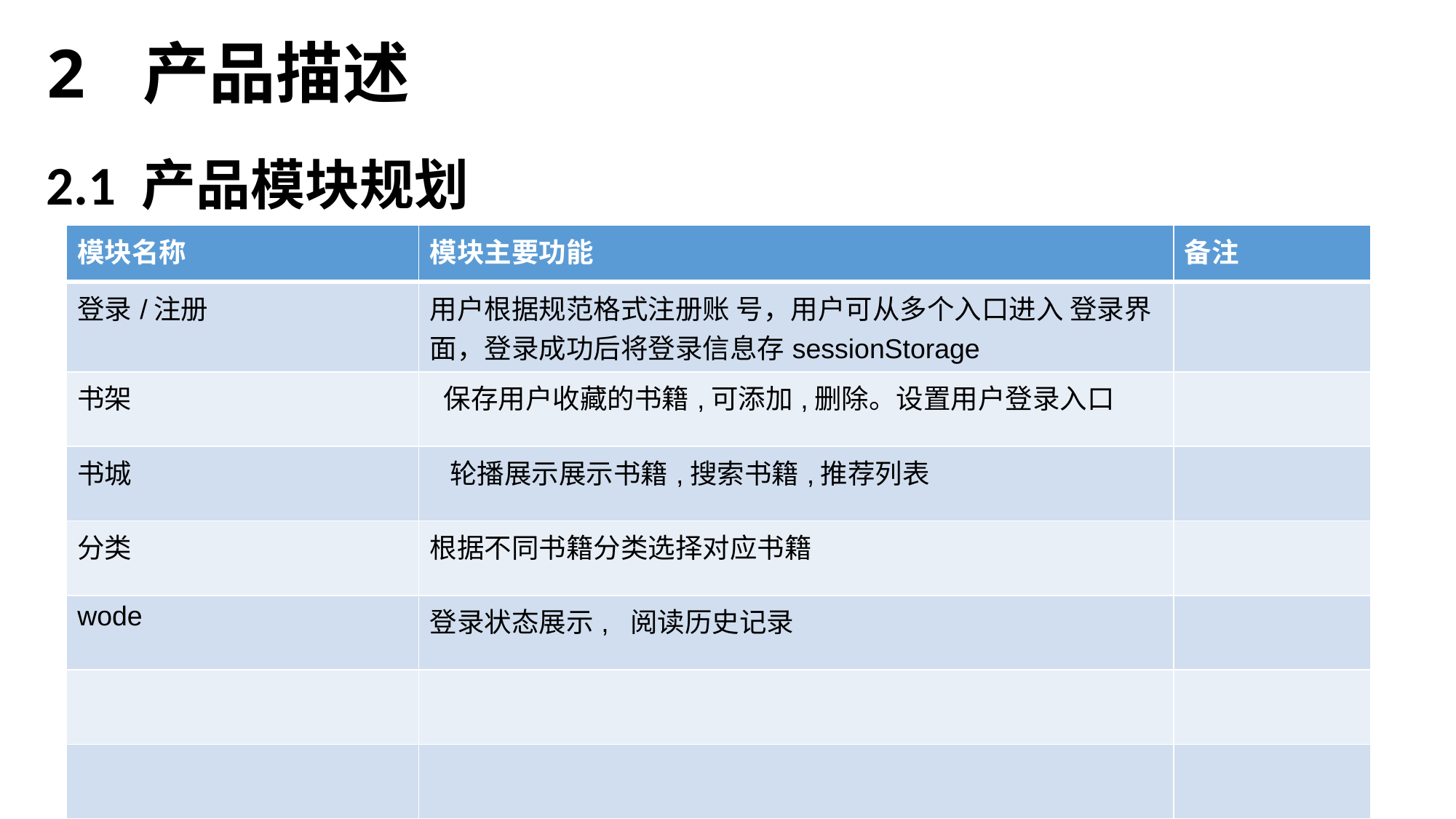

# 2 产品描述
2.1 产品模块规划
| 模块名称 | 模块主要功能 | 备注 |
| --- | --- | --- |
| 登录/注册 | ⽤户根据规范格式注册账 号，用户可从多个入口进入 登录界面，登录成功后将登录信息存sessionStorage |  |
| 书架 | 保存用户收藏的书籍,可添加,删除。设置用户登录入口 |  |
| 书城 | 轮播展示展示书籍,搜索书籍,推荐列表 |  |
| 分类 | 根据不同书籍分类选择对应书籍 |  |
| wode | 登录状态展示, 阅读历史记录 |  |
|  |  |  |
|  |  |  |